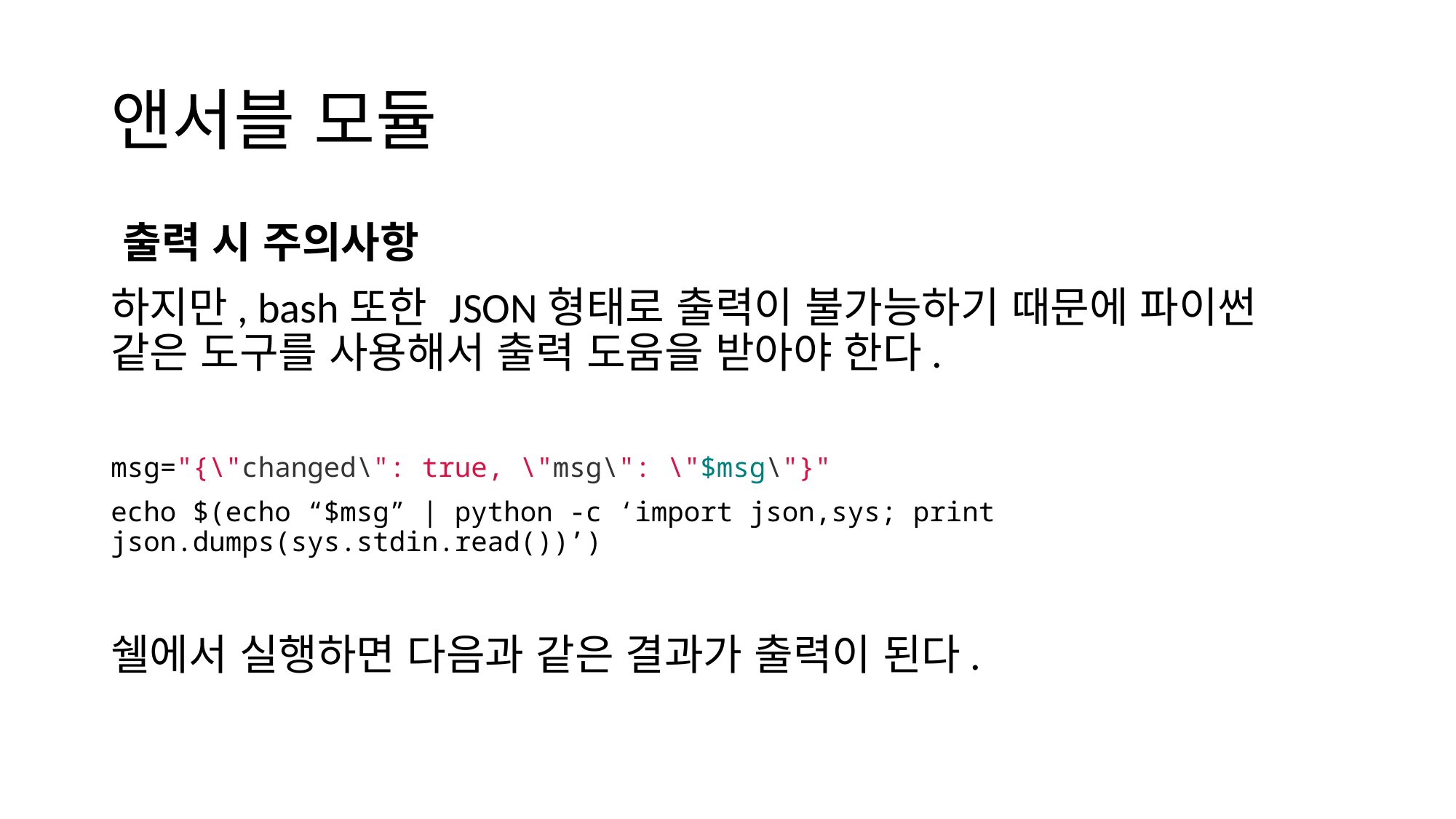

# 앤서블 모듈
출력 시 주의사항
하지만, bash또한 JSON형태로 출력이 불가능하기 때문에 파이썬 같은 도구를 사용해서 출력 도움을 받아야 한다.

msg="{\"changed\": true, \"msg\": \"$msg\"}"
echo $(echo “$msg” | python -c ‘import json,sys; print json.dumps(sys.stdin.read())’)

쉘에서 실행하면 다음과 같은 결과가 출력이 된다.